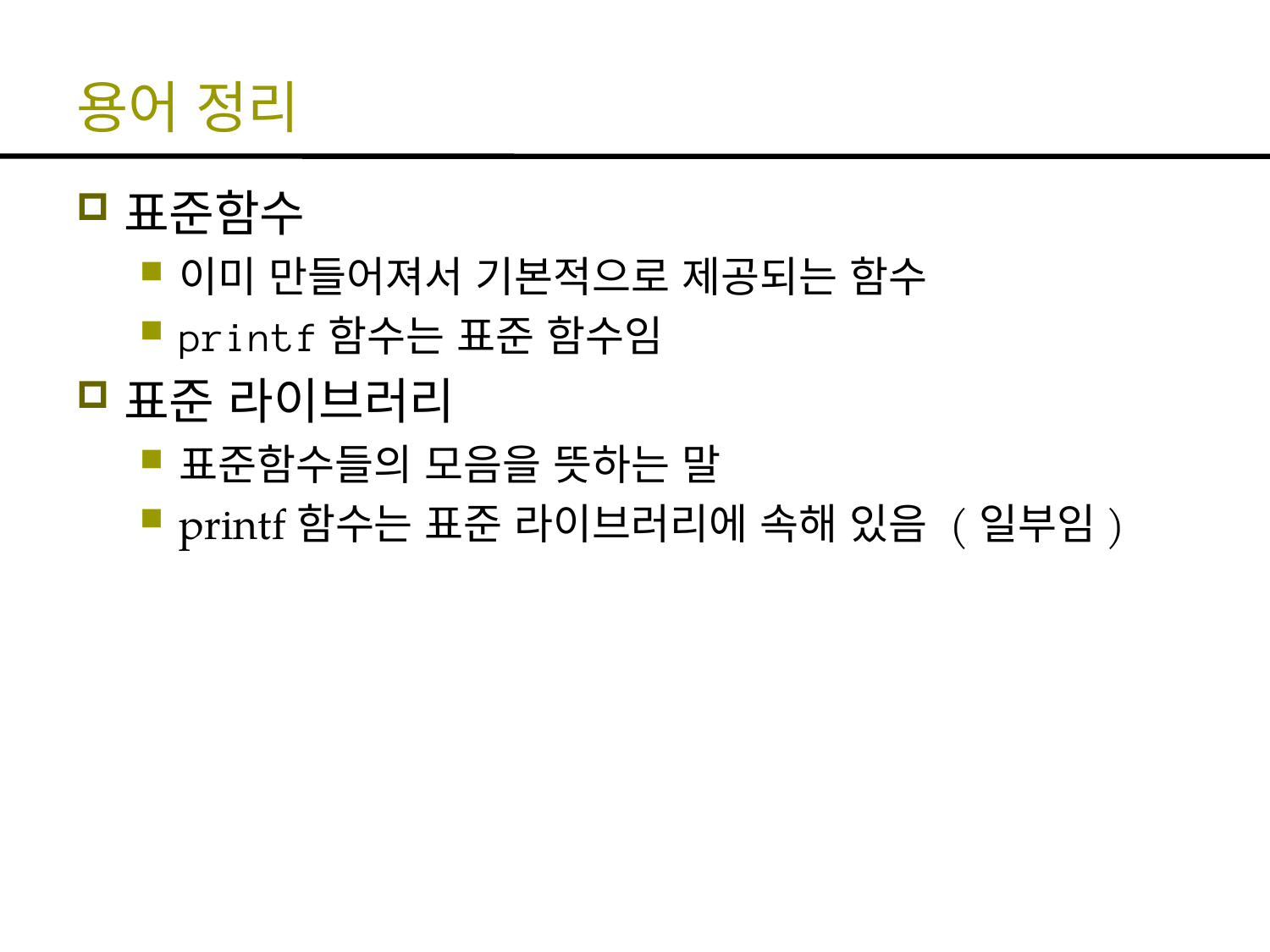

# 용어 정리
표준함수
이미 만들어져서 기본적으로 제공되는 함수
printf함수는 표준 함수임
표준 라이브러리
표준함수들의 모음을 뜻하는 말
printf함수는 표준 라이브러리에 속해 있음 (일부임)